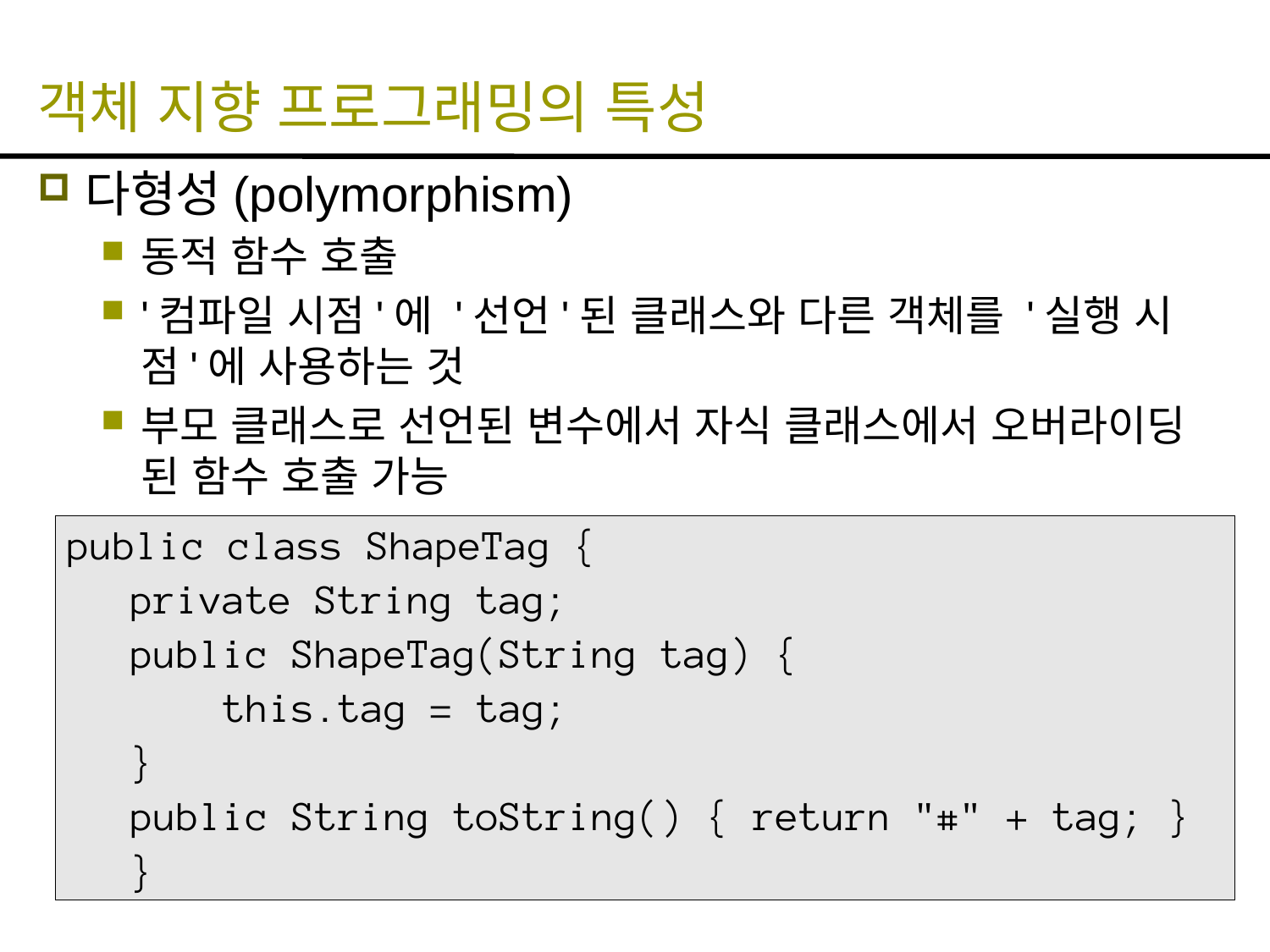

# 객체 지향 프로그래밍의 특성
다형성(polymorphism)
동적 함수 호출
'컴파일 시점'에 '선언'된 클래스와 다른 객체를 '실행 시점'에 사용하는 것
부모 클래스로 선언된 변수에서 자식 클래스에서 오버라이딩 된 함수 호출 가능

public class ShapeTag {
private String tag;
public ShapeTag(String tag) {
    this.tag = tag;
}
public String toString() { return "#" + tag; }
}